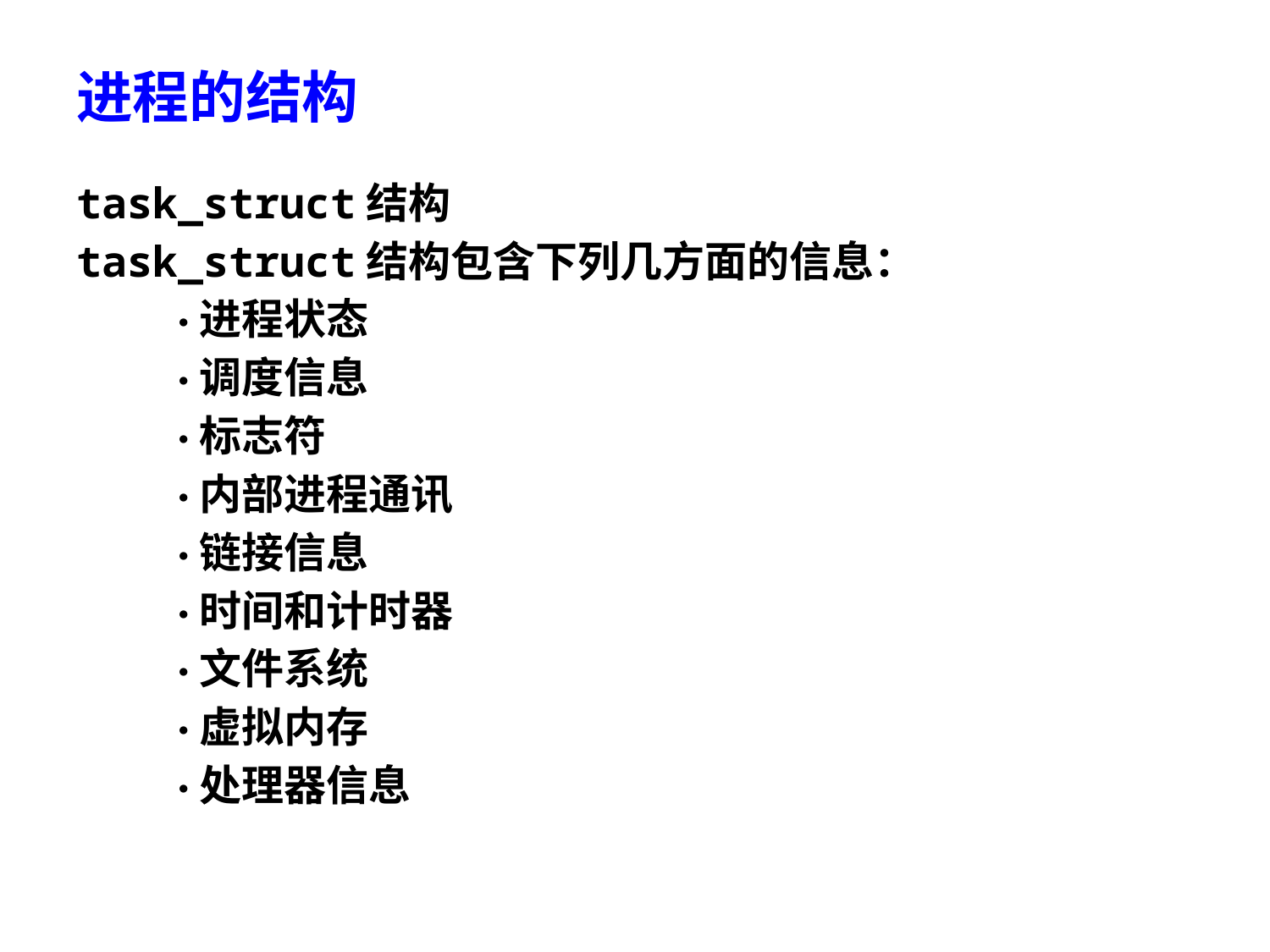

# 进程的结构
task_struct结构
task_struct结构包含下列几方面的信息：
    ·进程状态
    ·调度信息
    ·标志符
    ·内部进程通讯
    ·链接信息
    ·时间和计时器
    ·文件系统
    ·虚拟内存
    ·处理器信息